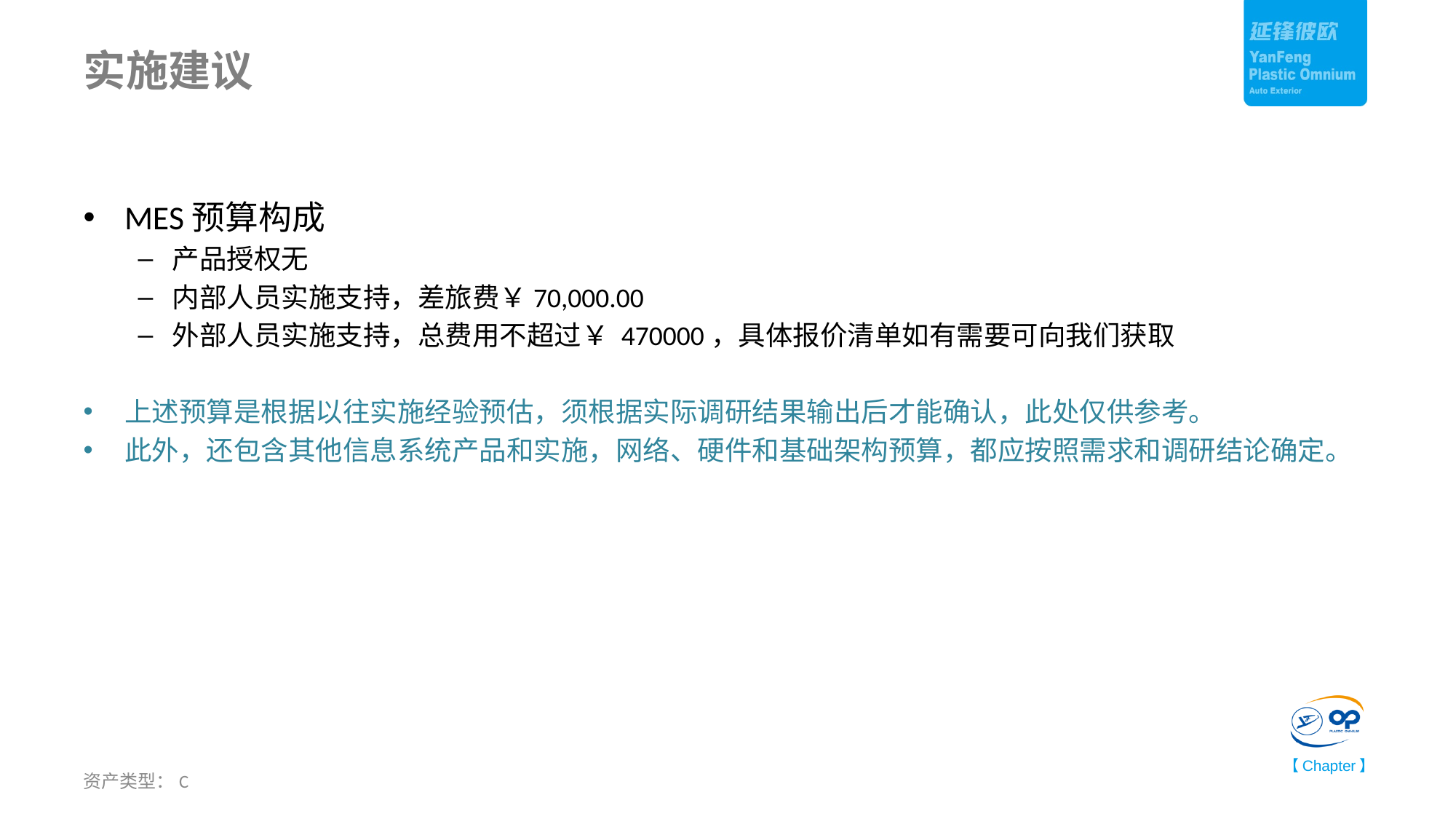

# 实施建议
MES预算构成
产品授权无
内部人员实施支持，差旅费￥70,000.00
外部人员实施支持，总费用不超过￥ 470000，具体报价清单如有需要可向我们获取

上述预算是根据以往实施经验预估，须根据实际调研结果输出后才能确认，此处仅供参考。
此外，还包含其他信息系统产品和实施，网络、硬件和基础架构预算，都应按照需求和调研结论确定。
资产类型：C